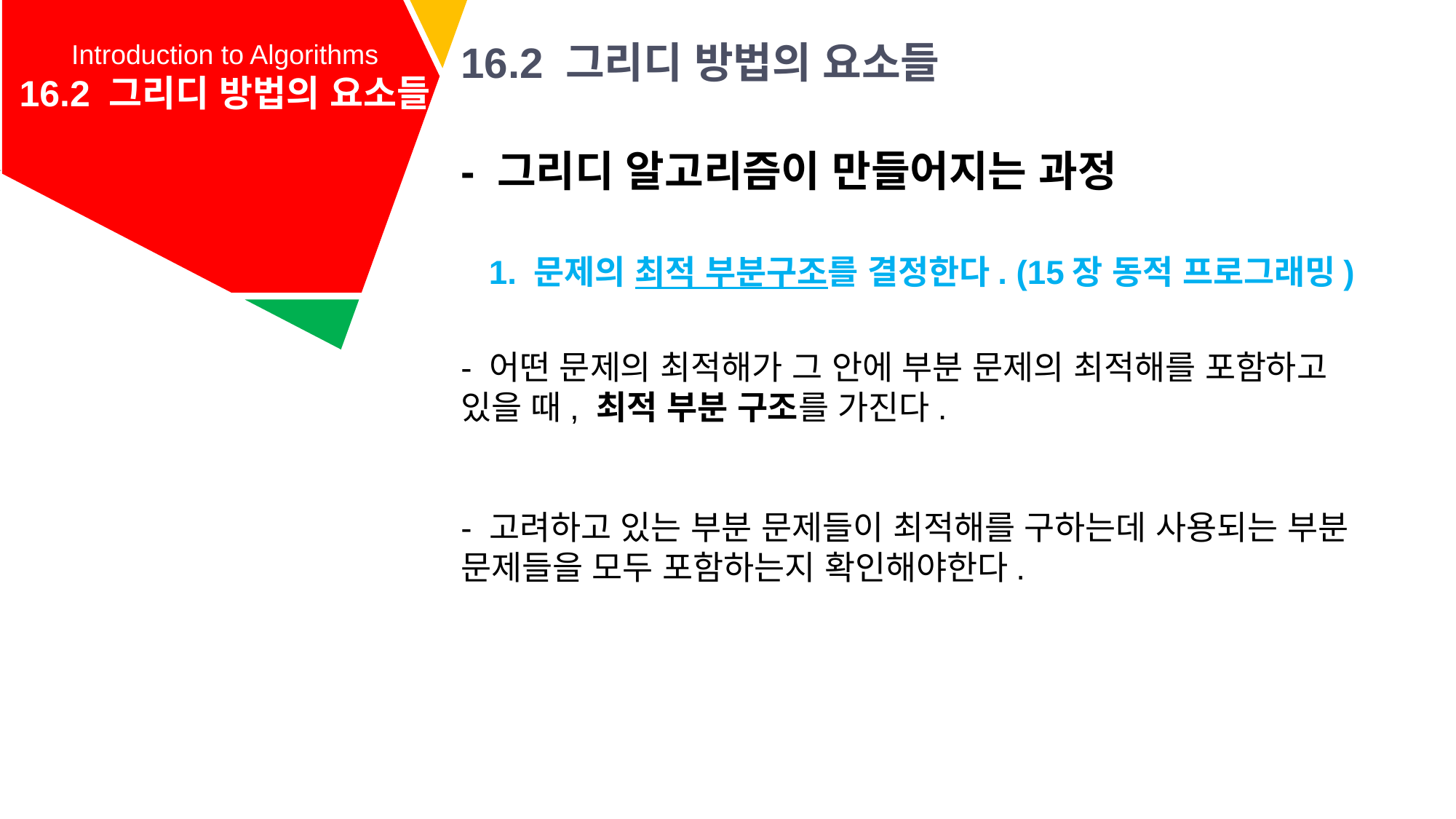

Introduction to Algorithms
16.2 그리디 방법의 요소들
16.2 그리디 방법의 요소들
Introduction to Algorithms
15. 동적 프로그래밍
- 그리디 알고리즘이 만들어지는 과정
1. 문제의 최적 부분구조를 결정한다. (15장 동적 프로그래밍)
- 어떤 문제의 최적해가 그 안에 부분 문제의 최적해를 포함하고 있을 때, 최적 부분 구조를 가진다.

- 고려하고 있는 부분 문제들이 최적해를 구하는데 사용되는 부분 문제들을 모두 포함하는지 확인해야한다.